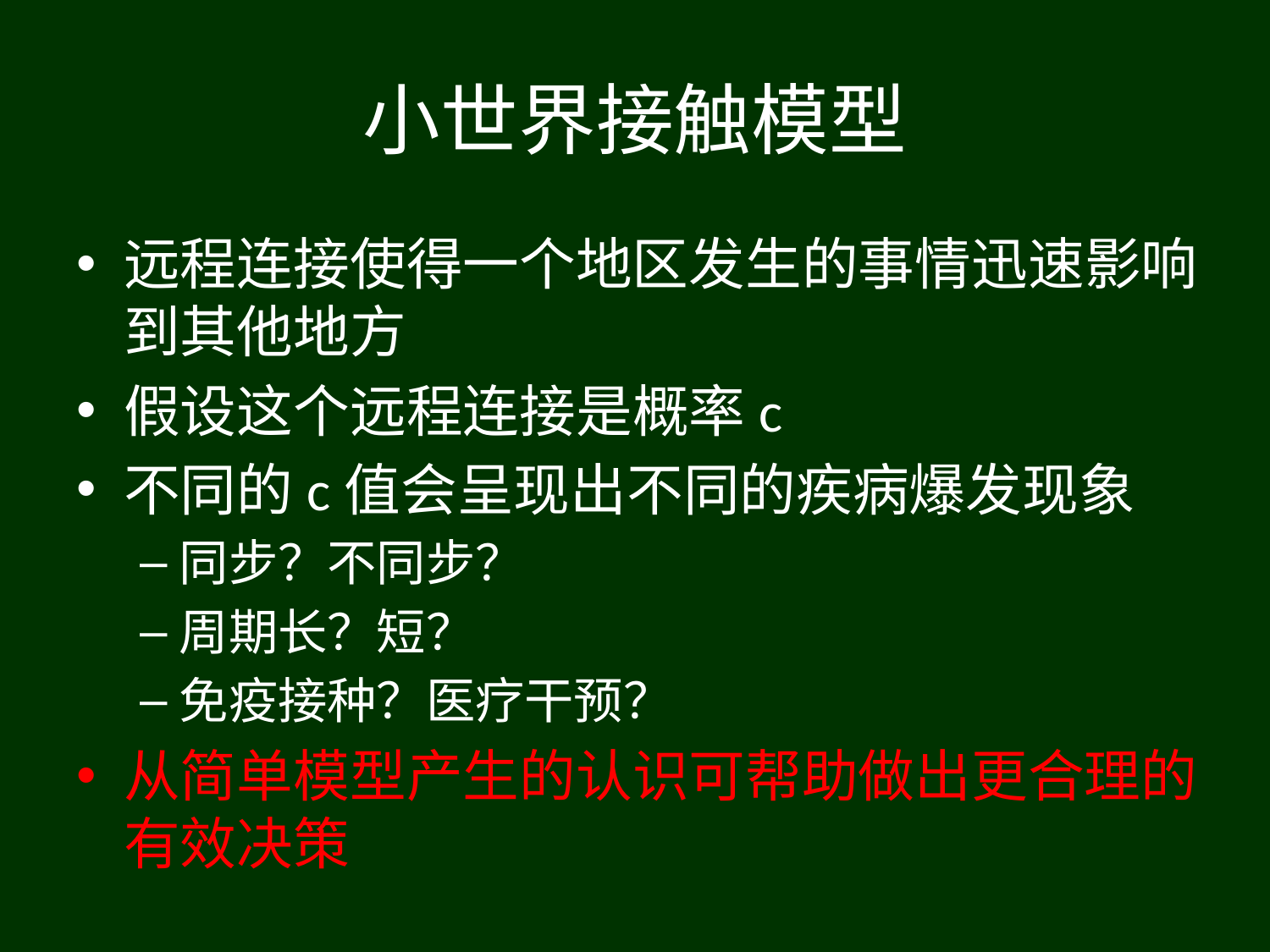

# 小世界接触模型
远程连接使得一个地区发生的事情迅速影响到其他地方
假设这个远程连接是概率c
不同的c值会呈现出不同的疾病爆发现象
同步？不同步？
周期长？短？
免疫接种？医疗干预？
从简单模型产生的认识可帮助做出更合理的有效决策